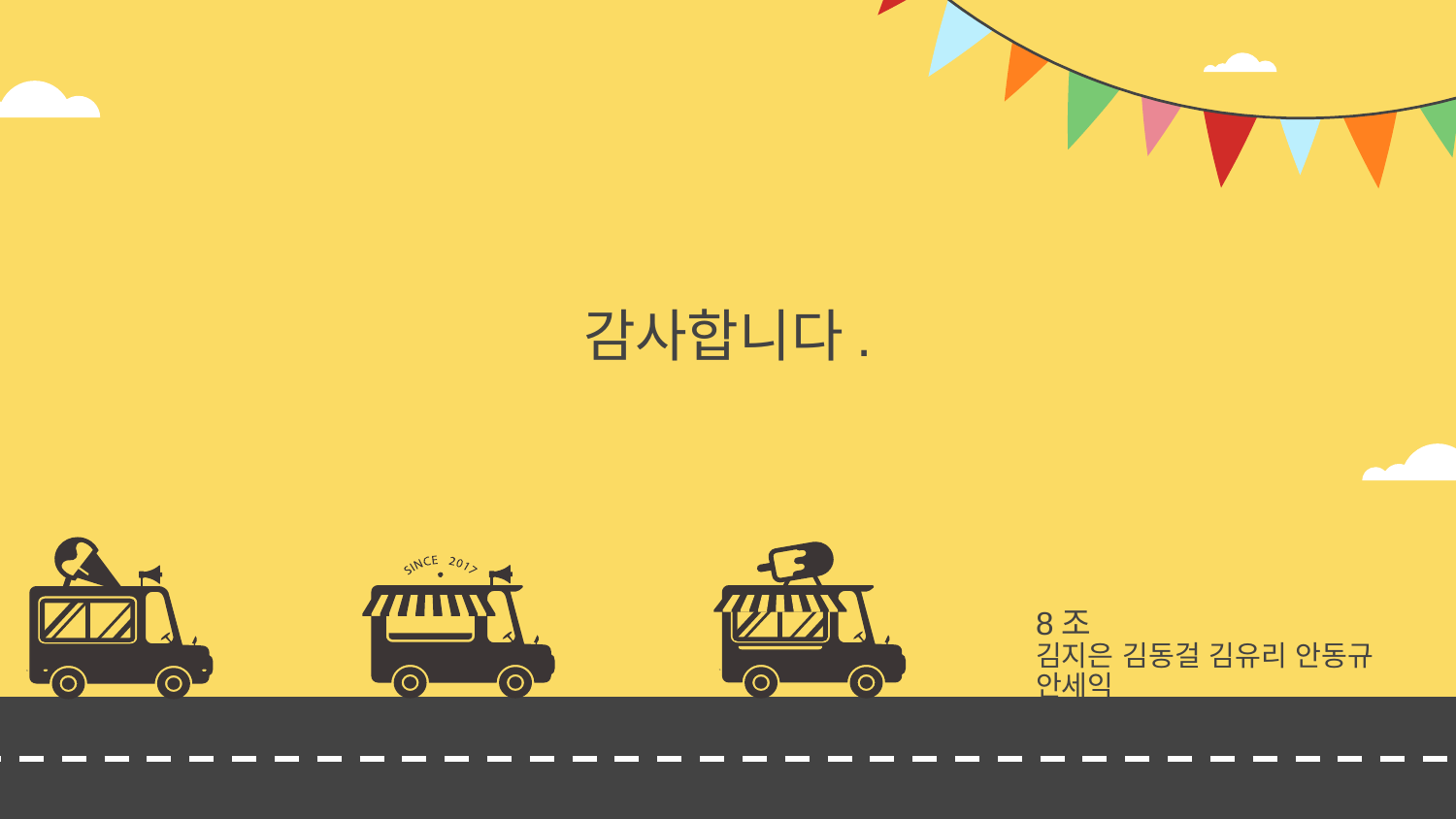

# 감사합니다.

8조
김지은 김동걸 김유리 안동규 안세익